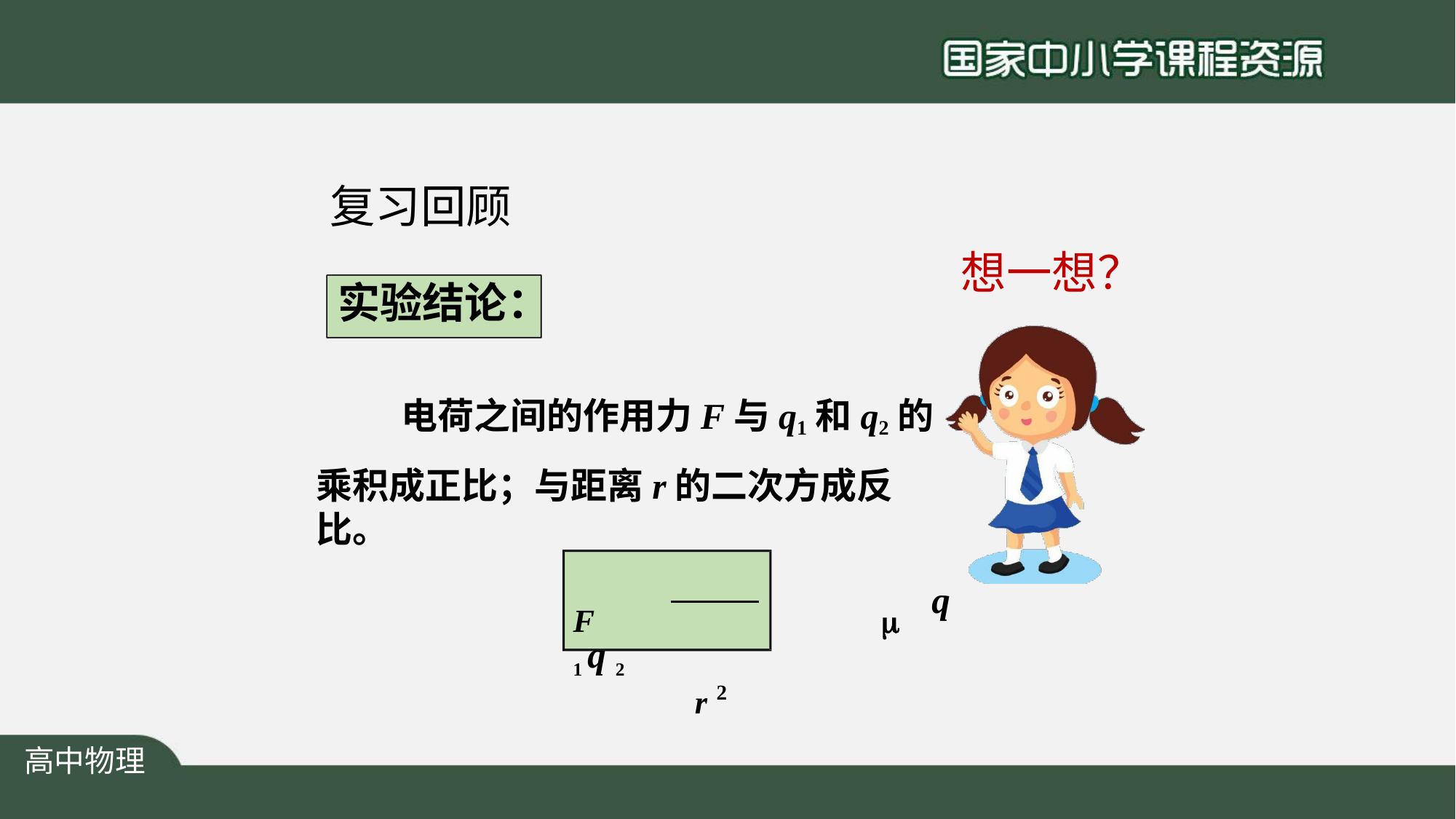

# 复习回顾
想一想？
实验结论：

电荷之间的作用力F与q1和q2的
乘积成正比；与距离r的二次方成反比。

F	μ	q 1 q 2
r 2

高中物理